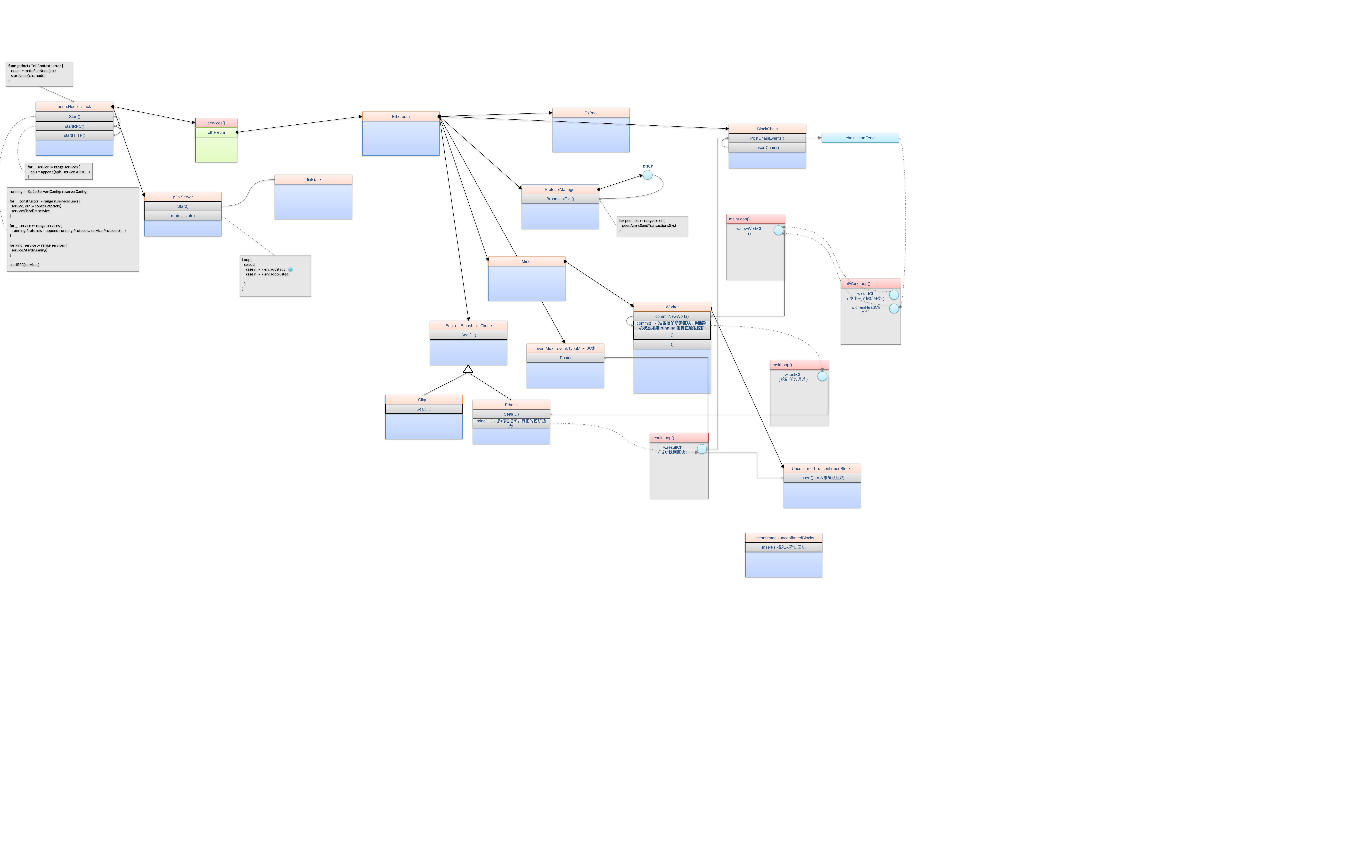

func geth(ctx *cli.Context) error {
   node := makeFullNode(ctx)
   startNode(ctx, node)
}
node.Node - stack

Start()
startRPC()
startHTTP()

TxPool

Ethereum

services[]
Ethereum

BlockChain
PostChainEvents()
InsertChain()
chainHeadFeed
txsCh

for _, service := range services {
   apis = append(apis, service.APIs()...)
}

dialstate

ProtocolManager
BroadcastTxs()
running := &p2p.Server{Config: n.serverConfig}
…
for _, constructor := range n.serviceFuncs {
  service, err := constructor(ctx)
  services[kind] = service
}
…
for _, service := range services {
   running.Protocols = append(running.Protocols, service.Protocols()...)
}
…
for kind, service := range services {
  service.Start(running)
}
…
startRPC(services)

p2p.Server
Start()
run(dialstate)
mainLoop()

w.newWorkCh
()

for peer, txs := range txset {
   peer.AsyncSendTransactions(txs)
}
Loop{
  select{
    case n := <-srv.addstatic:
    case n := <-srv.addtrusted:

  }
}

Miner
netWorkLoop()

w.startCh
(发出一个挖矿任务)

w.chainHeadCh
(todo)

Worker
commitNewWork()
commit()  - 准备挖矿所需区块，判断矿机状态如果running则真正触发挖矿
()
()

Engin – Ethash or  Clique
Seal(…)

eventMux - event.TypeMux 总线
Post()
taskLoop()

w.taskCh
(挖矿任务通道)

Clique
Seal(…)

Ethash
Seal(…)
mine(…) - 多线程挖矿，真正的挖矿函数
resultLoop()

w.resultCh
(成功挖到区块)

Unconfirmed - unconfirmedBlocks
Insert() 插入未确认区块

Unconfirmed - unconfirmedBlocks
Insert() 插入未确认区块